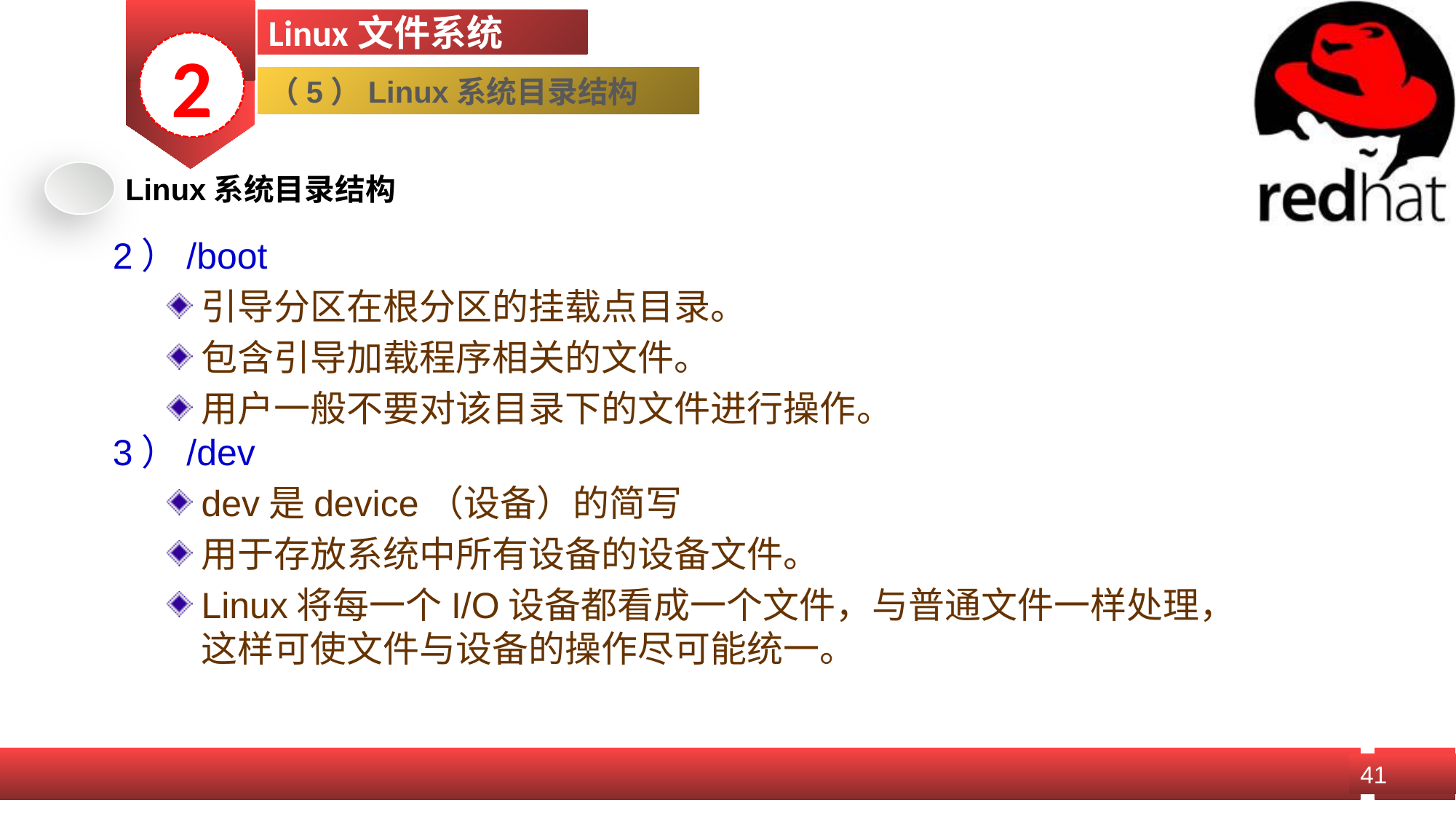

Linux文件系统
2
（5）Linux系统目录结构

Linux系统目录结构
2）/boot
引导分区在根分区的挂载点目录。
包含引导加载程序相关的文件。
用户一般不要对该目录下的文件进行操作。
3）/dev
dev是device（设备）的简写
用于存放系统中所有设备的设备文件。
Linux将每一个I/O设备都看成一个文件，与普通文件一样处理，这样可使文件与设备的操作尽可能统一。